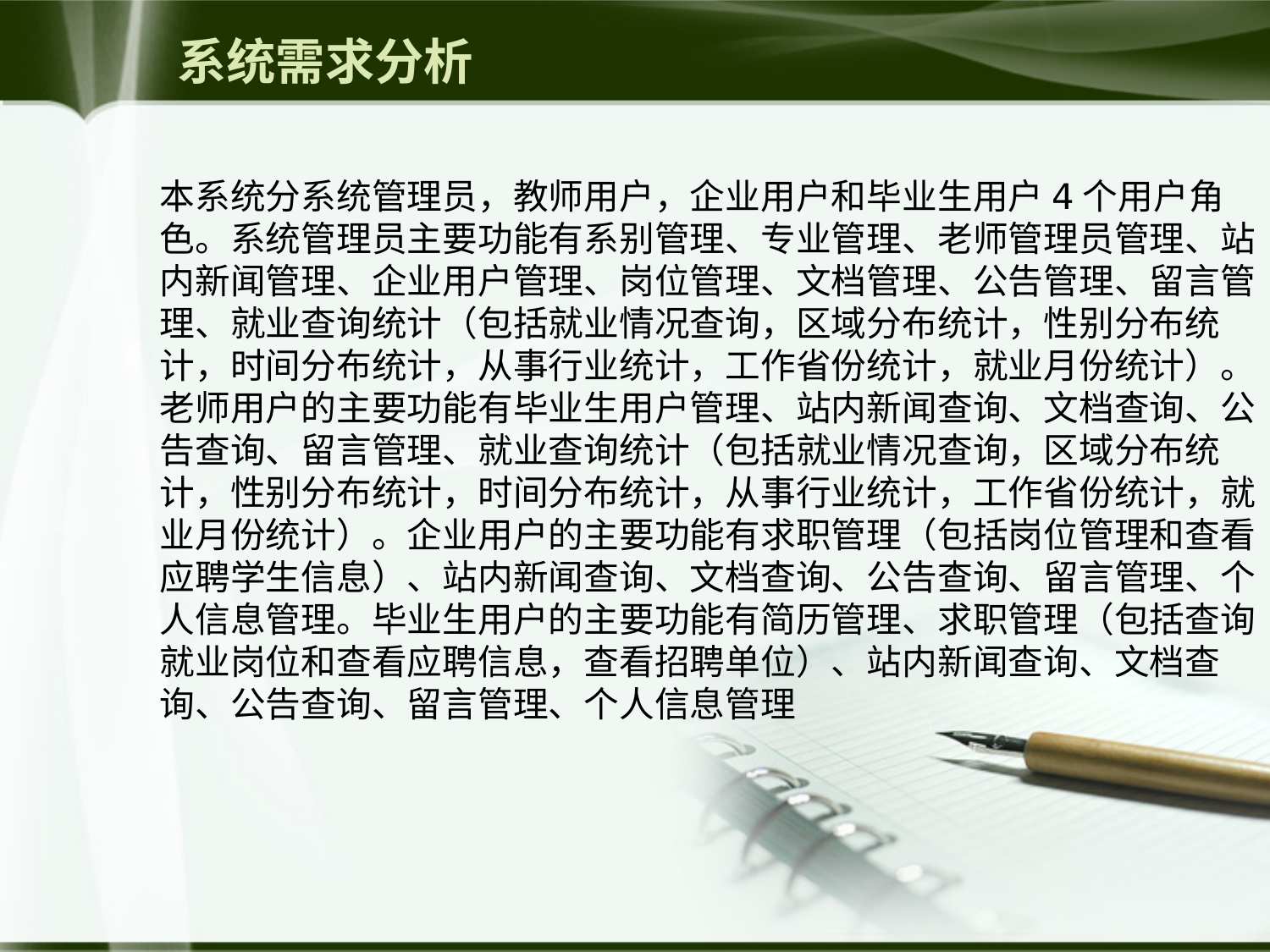

系统需求分析
本系统分系统管理员，教师用户，企业用户和毕业生用户4个用户角色。系统管理员主要功能有系别管理、专业管理、老师管理员管理、站内新闻管理、企业用户管理、岗位管理、文档管理、公告管理、留言管理、就业查询统计（包括就业情况查询，区域分布统计，性别分布统计，时间分布统计，从事行业统计，工作省份统计，就业月份统计）。老师用户的主要功能有毕业生用户管理、站内新闻查询、文档查询、公告查询、留言管理、就业查询统计（包括就业情况查询，区域分布统计，性别分布统计，时间分布统计，从事行业统计，工作省份统计，就业月份统计）。企业用户的主要功能有求职管理（包括岗位管理和查看应聘学生信息）、站内新闻查询、文档查询、公告查询、留言管理、个人信息管理。毕业生用户的主要功能有简历管理、求职管理（包括查询就业岗位和查看应聘信息，查看招聘单位）、站内新闻查询、文档查询、公告查询、留言管理、个人信息管理